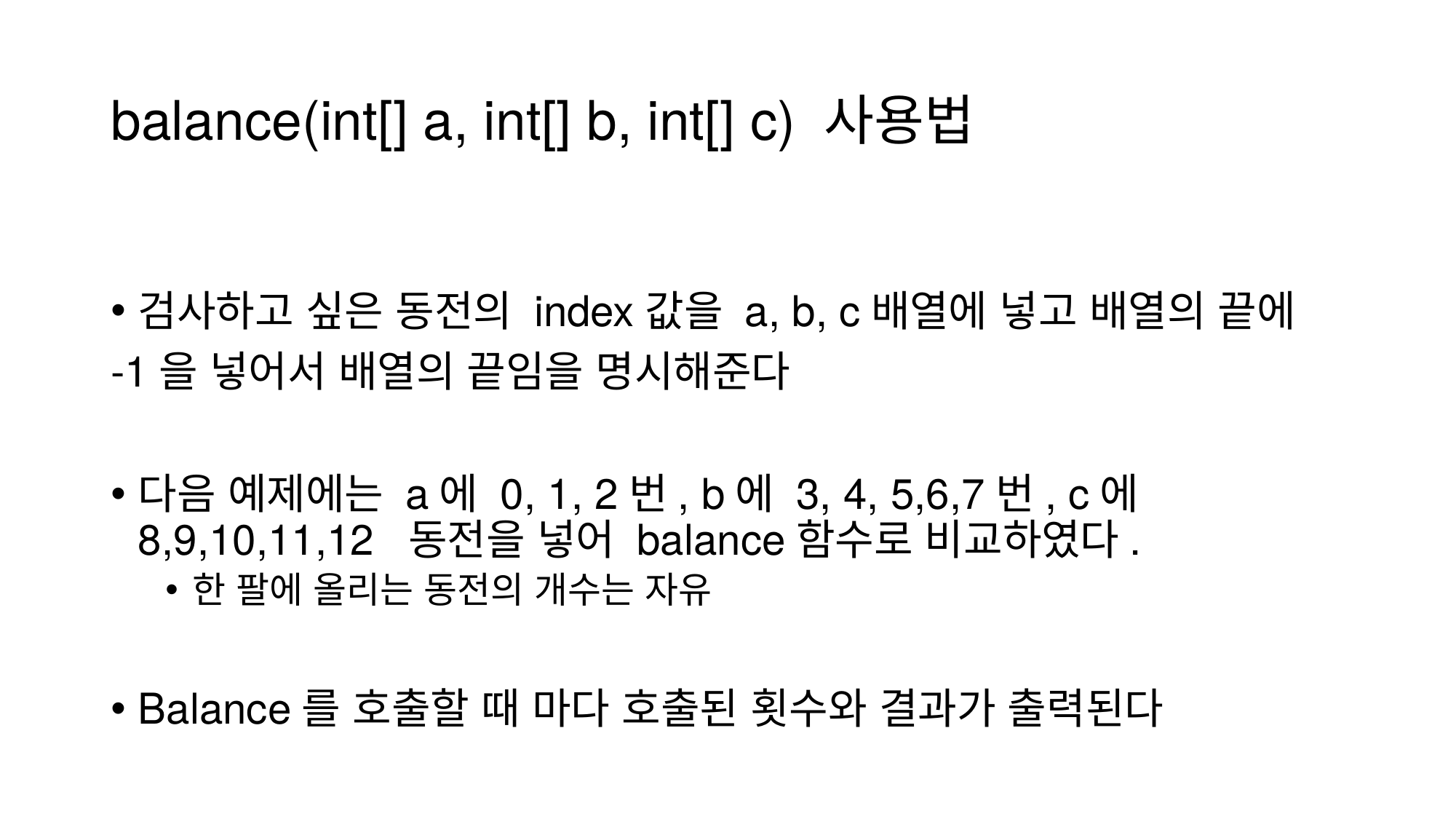

# balance(int[] a, int[] b, int[] c) 사용법

검사하고 싶은 동전의 index값을 a, b, c배열에 넣고 배열의 끝에
-1을 넣어서 배열의 끝임을 명시해준다

다음 예제에는 a에 0, 1, 2번, b에 3, 4, 5,6,7번, c에 8,9,10,11,12  동전을 넣어 balance함수로 비교하였다.
한 팔에 올리는 동전의 개수는 자유

Balance를 호출할 때 마다 호출된 횟수와 결과가 출력된다